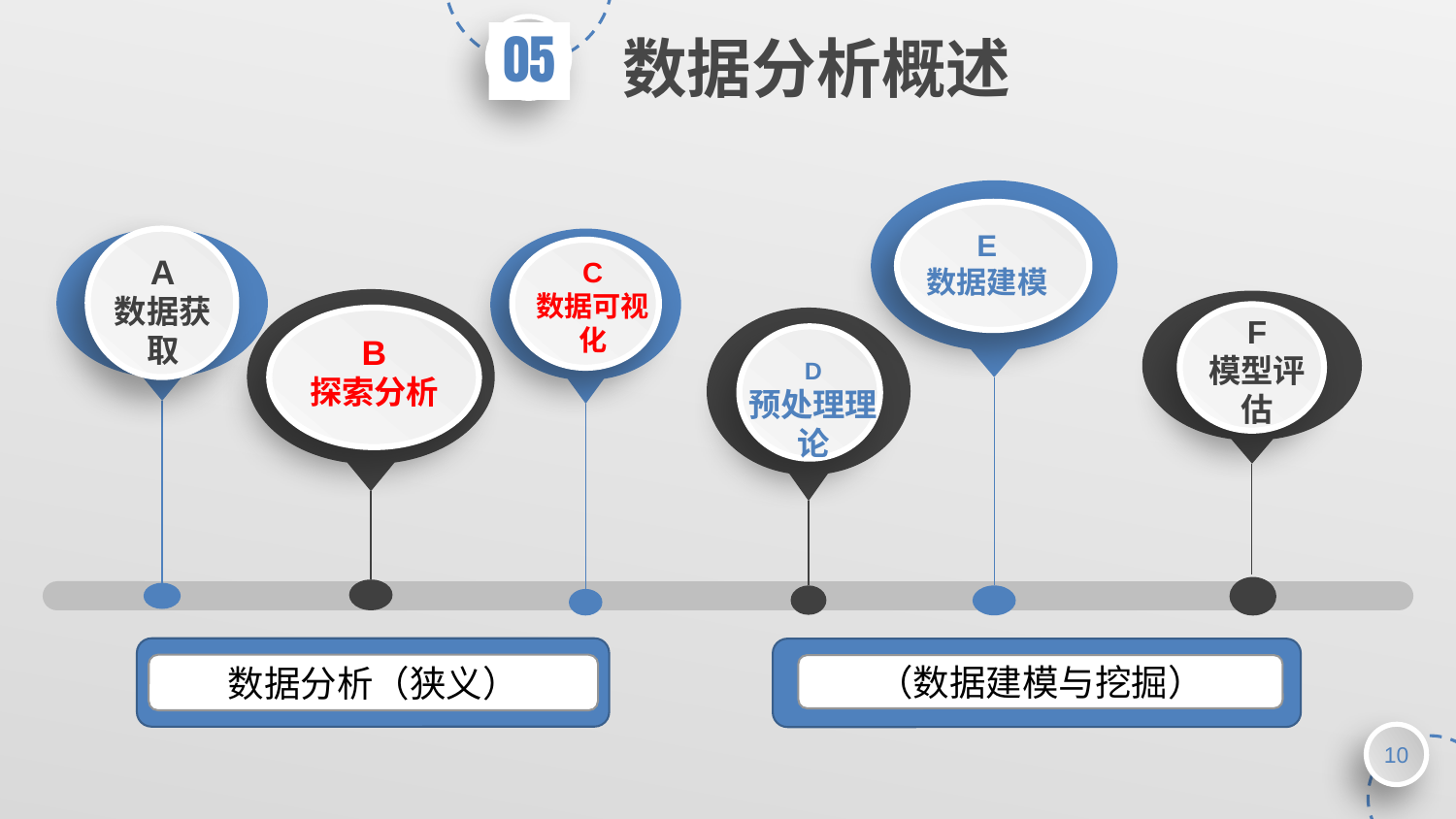

数据分析概述
05

E
数据建模

A
数据获取

C
数据可视化

F
模型评估

B
探索分析

D
预处理理论

数据分析（狭义）
（数据建模与挖掘）